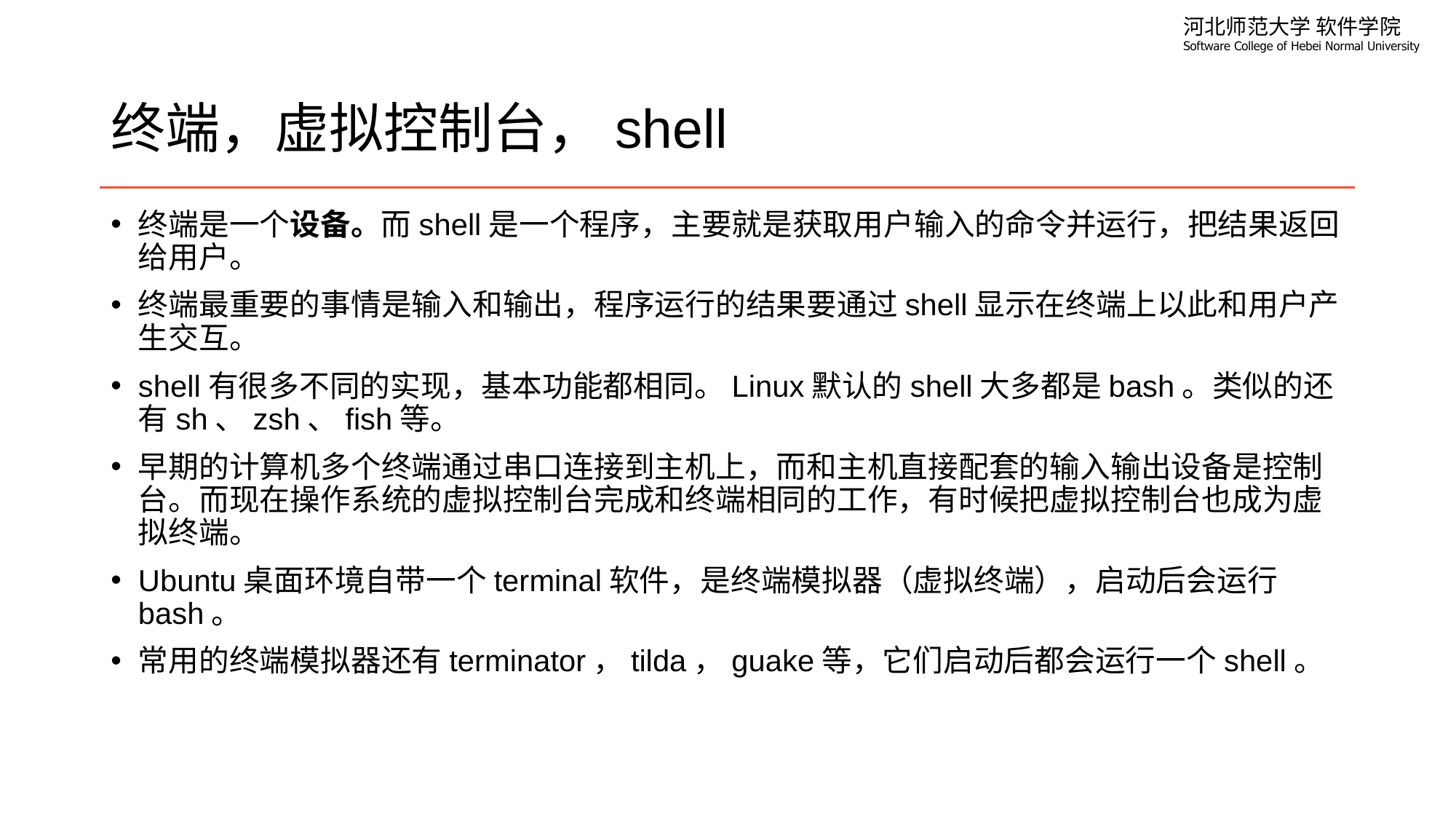

# 终端，虚拟控制台，shell
终端是一个设备。而shell是一个程序，主要就是获取用户输入的命令并运行，把结果返回给用户。
终端最重要的事情是输入和输出，程序运行的结果要通过shell显示在终端上以此和用户产生交互。
shell有很多不同的实现，基本功能都相同。Linux默认的shell大多都是bash。类似的还有sh、zsh、fish等。
早期的计算机多个终端通过串口连接到主机上，而和主机直接配套的输入输出设备是控制台。而现在操作系统的虚拟控制台完成和终端相同的工作，有时候把虚拟控制台也成为虚拟终端。
Ubuntu桌面环境自带一个terminal软件，是终端模拟器（虚拟终端），启动后会运行bash。
常用的终端模拟器还有terminator，tilda，guake等，它们启动后都会运行一个shell。